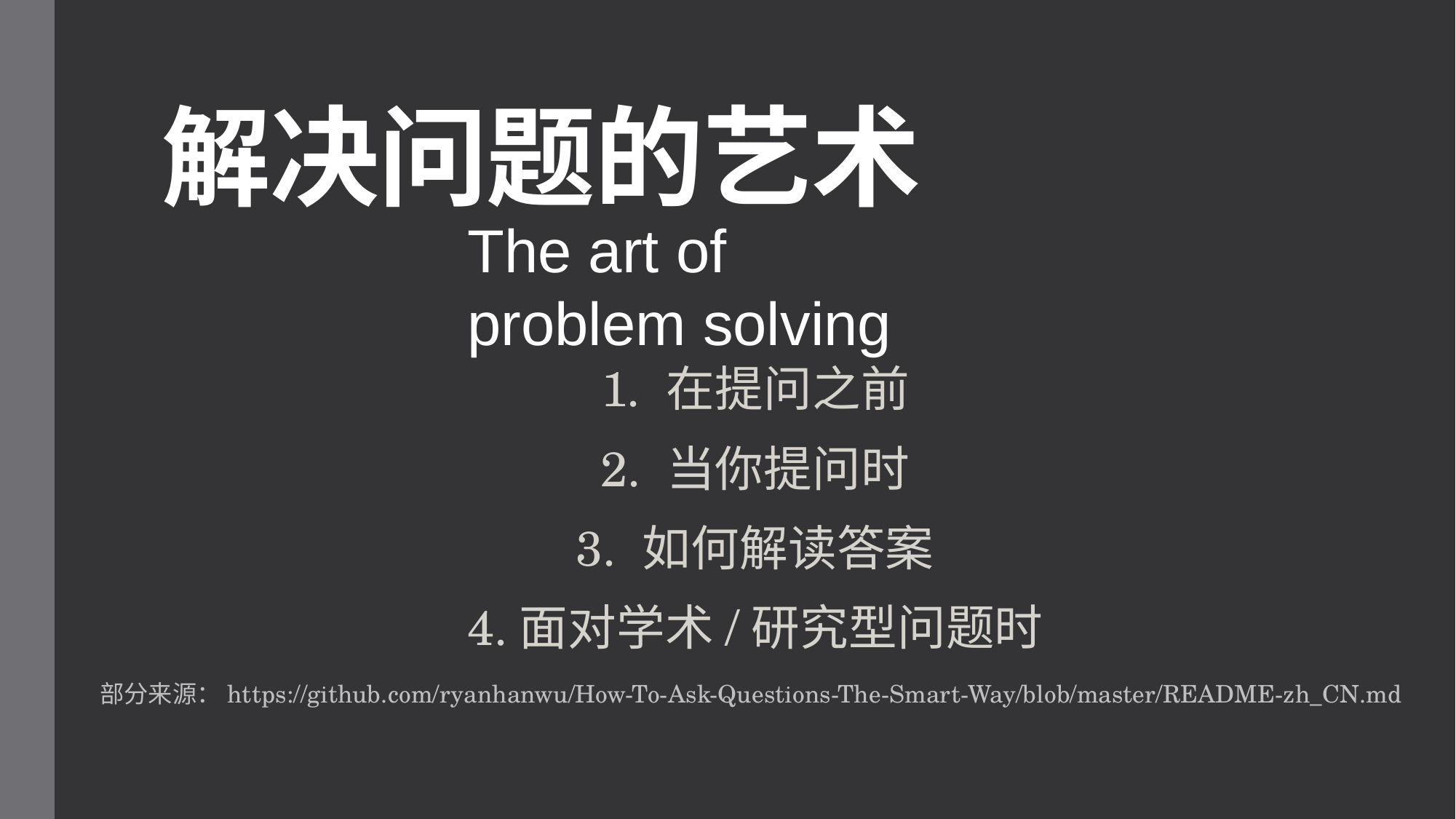

# 解决问题的艺术
The art of problem solving
1. 在提问之前
2. 当你提问时
3. 如何解读答案
4.面对学术/研究型问题时
部分来源：https://github.com/ryanhanwu/How-To-Ask-Questions-The-Smart-Way/blob/master/README-zh_CN.md